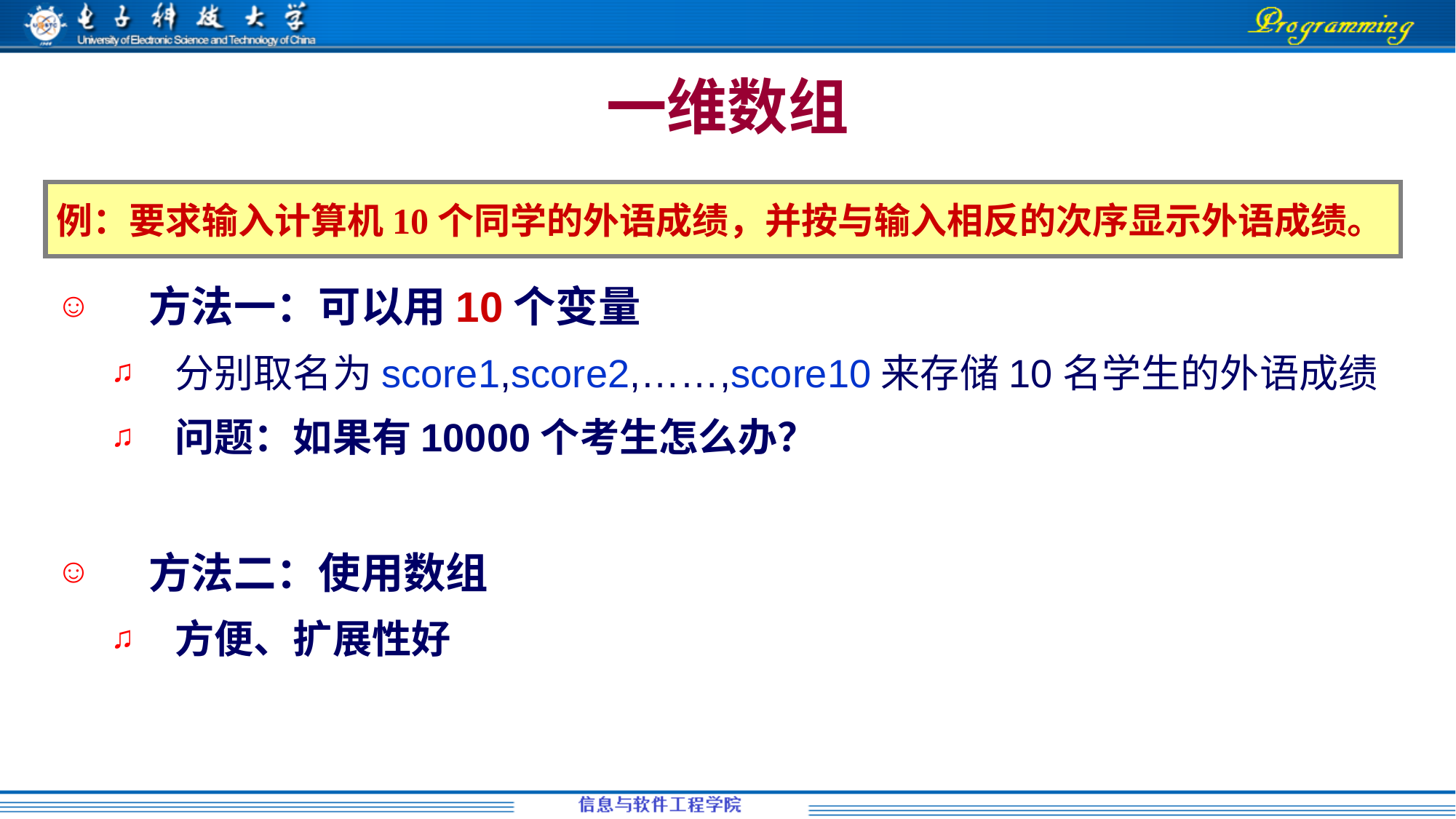

# 一维数组
例：要求输入计算机10个同学的外语成绩，并按与输入相反的次序显示外语成绩。
 方法一：可以用10个变量
分别取名为score1,score2,……,score10来存储10名学生的外语成绩
问题：如果有10000个考生怎么办？

 方法二：使用数组
方便、扩展性好